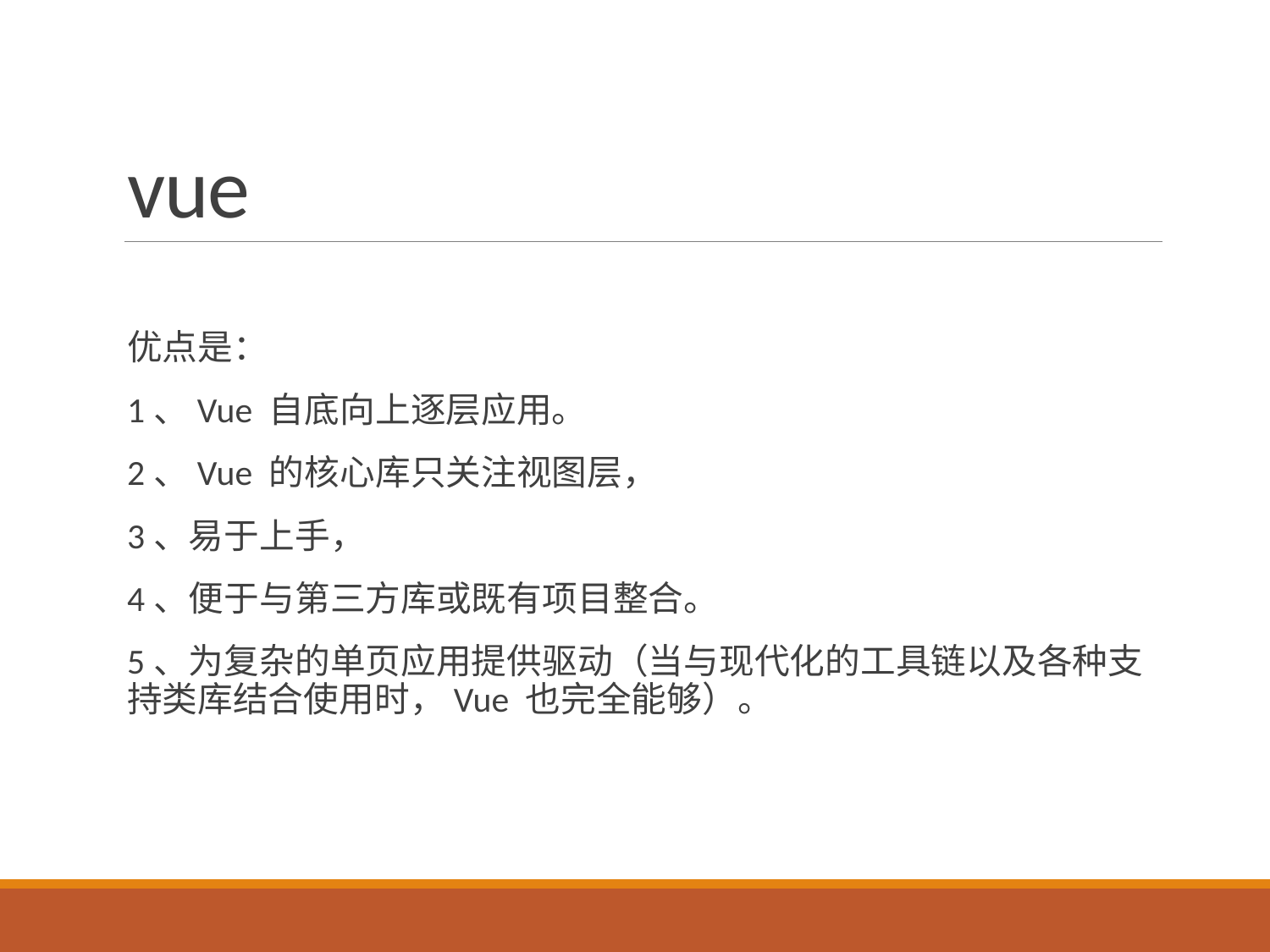

# vue

优点是：
1、Vue 自底向上逐层应用。
2、Vue 的核心库只关注视图层，
3、易于上手，
4、便于与第三方库或既有项目整合。
5、为复杂的单页应用提供驱动（当与现代化的工具链以及各种支持类库结合使用时，Vue 也完全能够）。